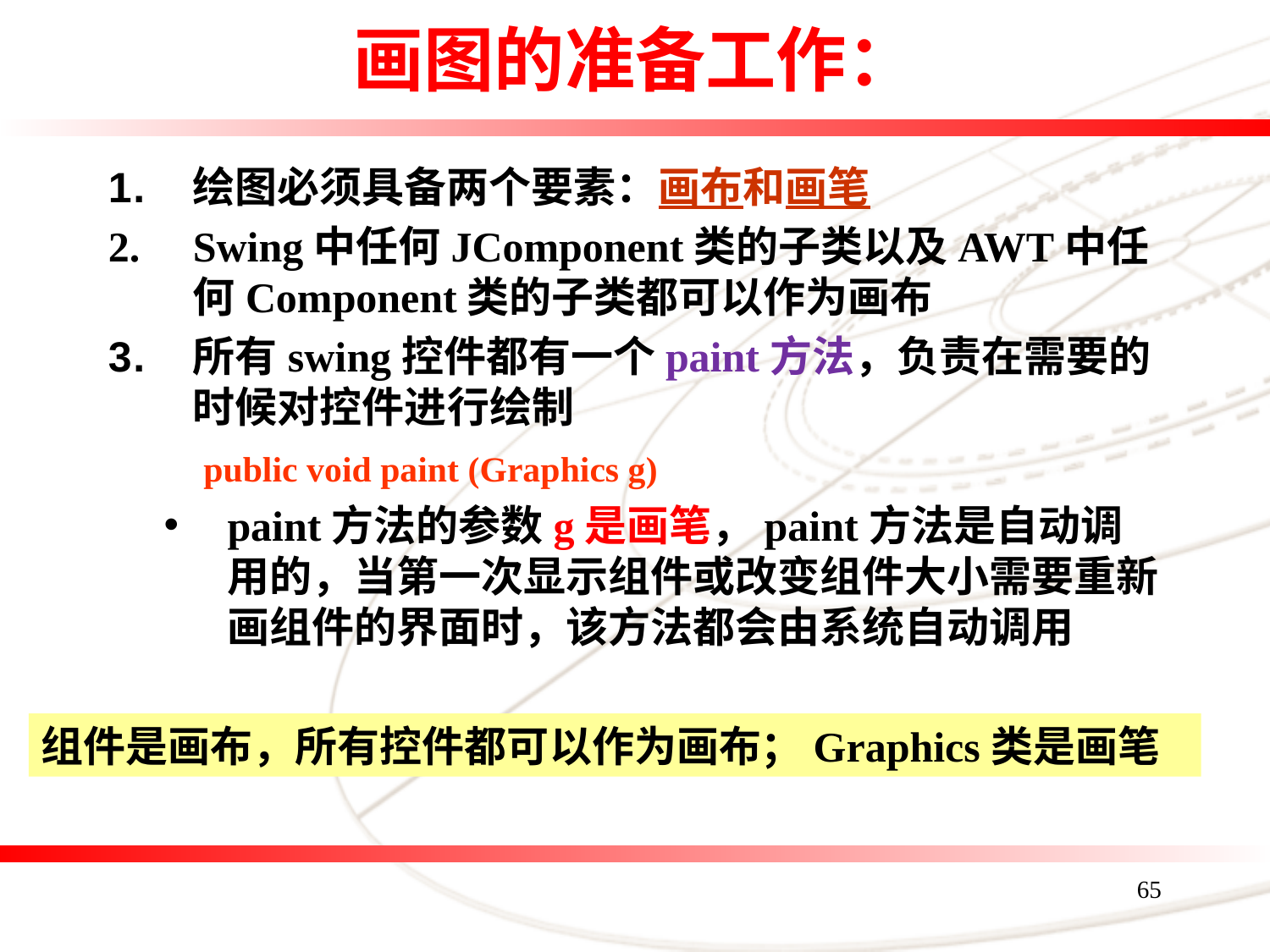

# 画图的准备工作：
绘图必须具备两个要素：画布和画笔
Swing中任何JComponent类的子类以及AWT中任何Component类的子类都可以作为画布
所有swing控件都有一个paint方法，负责在需要的时候对控件进行绘制
         public void paint (Graphics g)
paint方法的参数g是画笔，paint方法是自动调用的，当第一次显示组件或改变组件大小需要重新画组件的界面时，该方法都会由系统自动调用

组件是画布，所有控件都可以作为画布；Graphics类是画笔
65